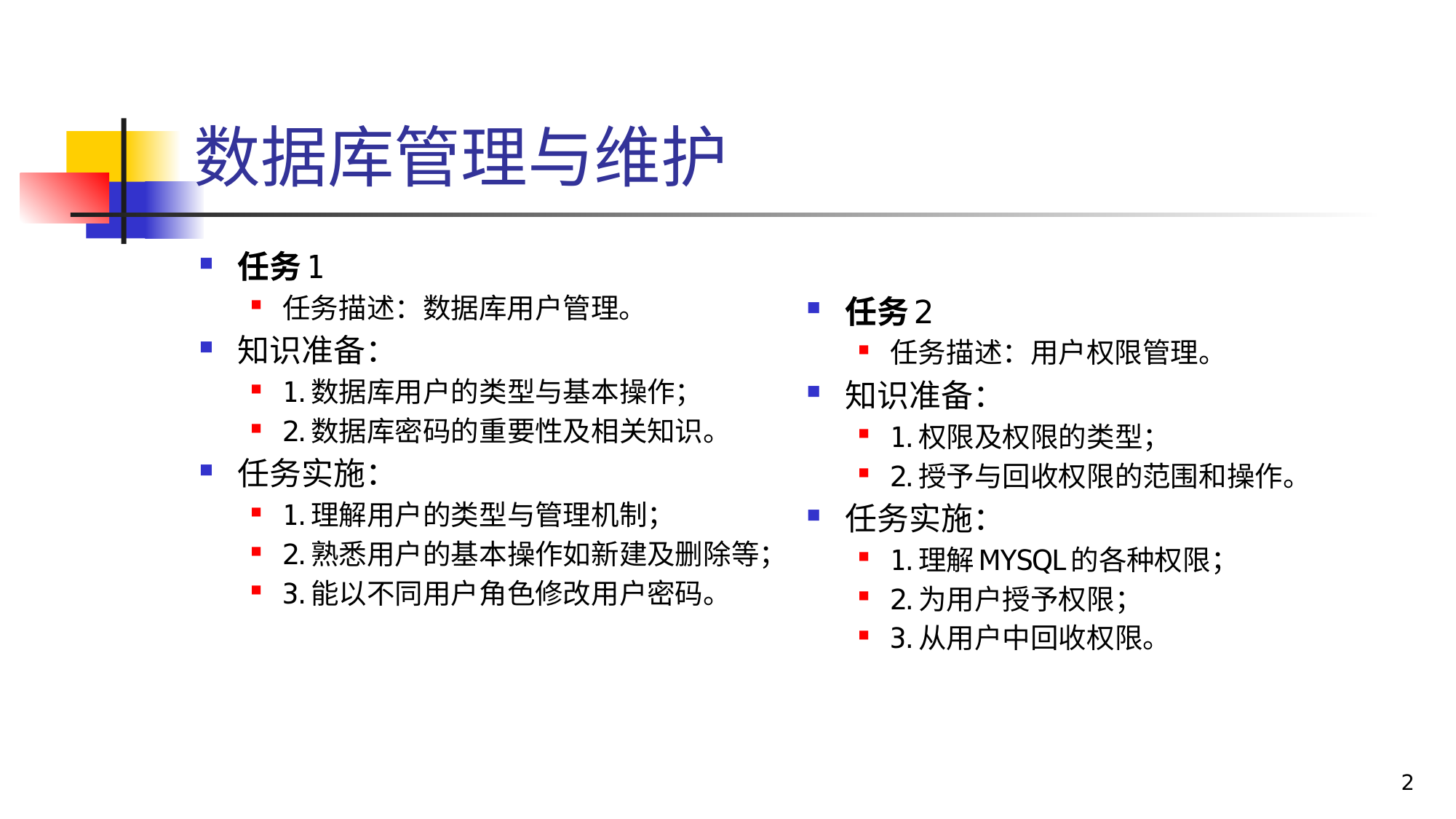

# 数据库管理与维护
任务1
任务描述：数据库用户管理。
知识准备：
1.数据库用户的类型与基本操作；
2.数据库密码的重要性及相关知识。
任务实施：
1.理解用户的类型与管理机制；
2.熟悉用户的基本操作如新建及删除等；
3.能以不同用户角色修改用户密码。

任务2
任务描述：用户权限管理。
知识准备：
1.权限及权限的类型；
2.授予与回收权限的范围和操作。
任务实施：
1.理解MYSQL的各种权限；
2.为用户授予权限；
3.从用户中回收权限。

2